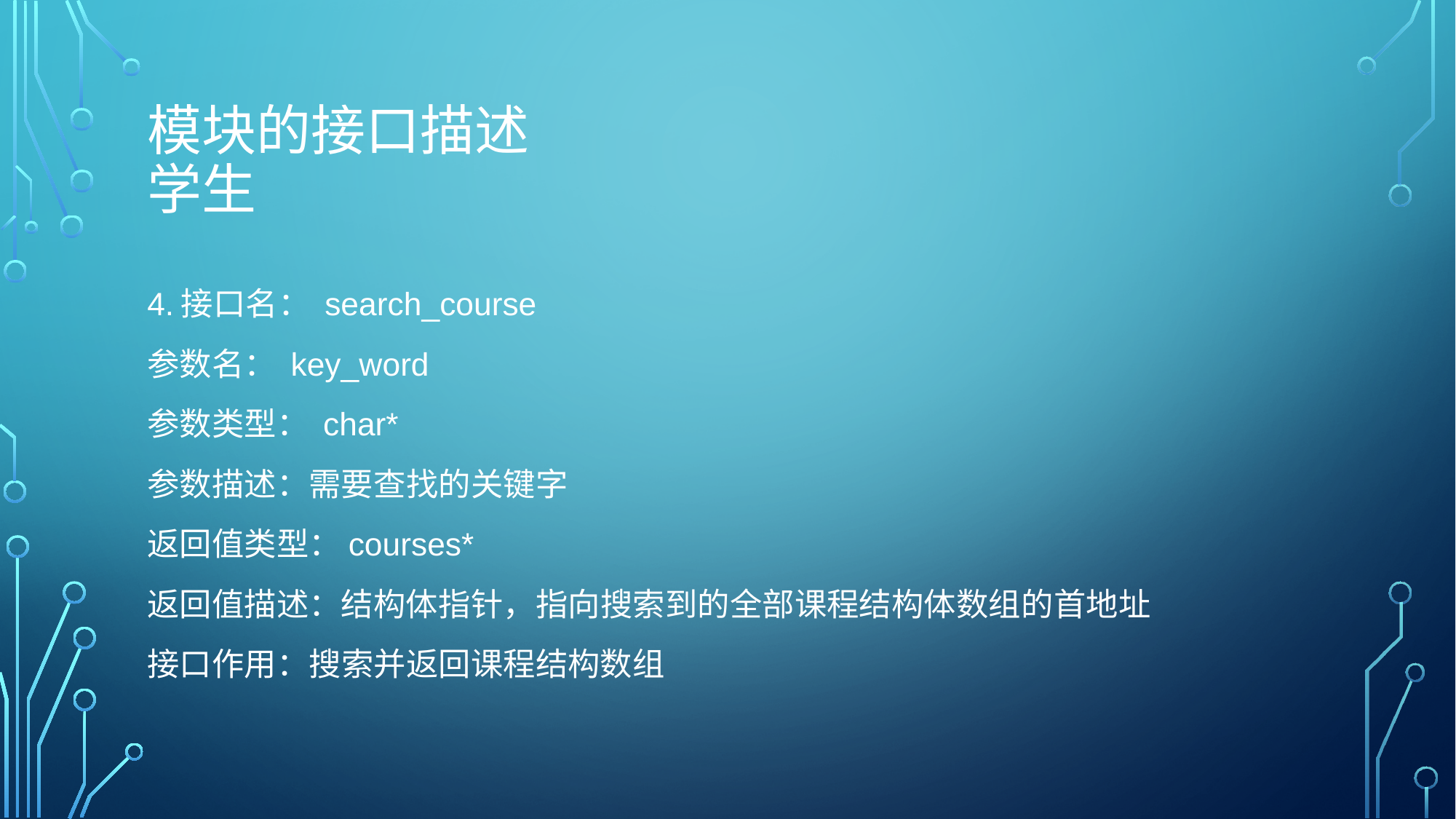

# 模块的接口描述 学生

4.接口名： search_course
参数名： key_word
参数类型： char*
参数描述：需要查找的关键字
返回值类型：courses*
返回值描述：结构体指针，指向搜索到的全部课程结构体数组的首地址
接口作用：搜索并返回课程结构数组